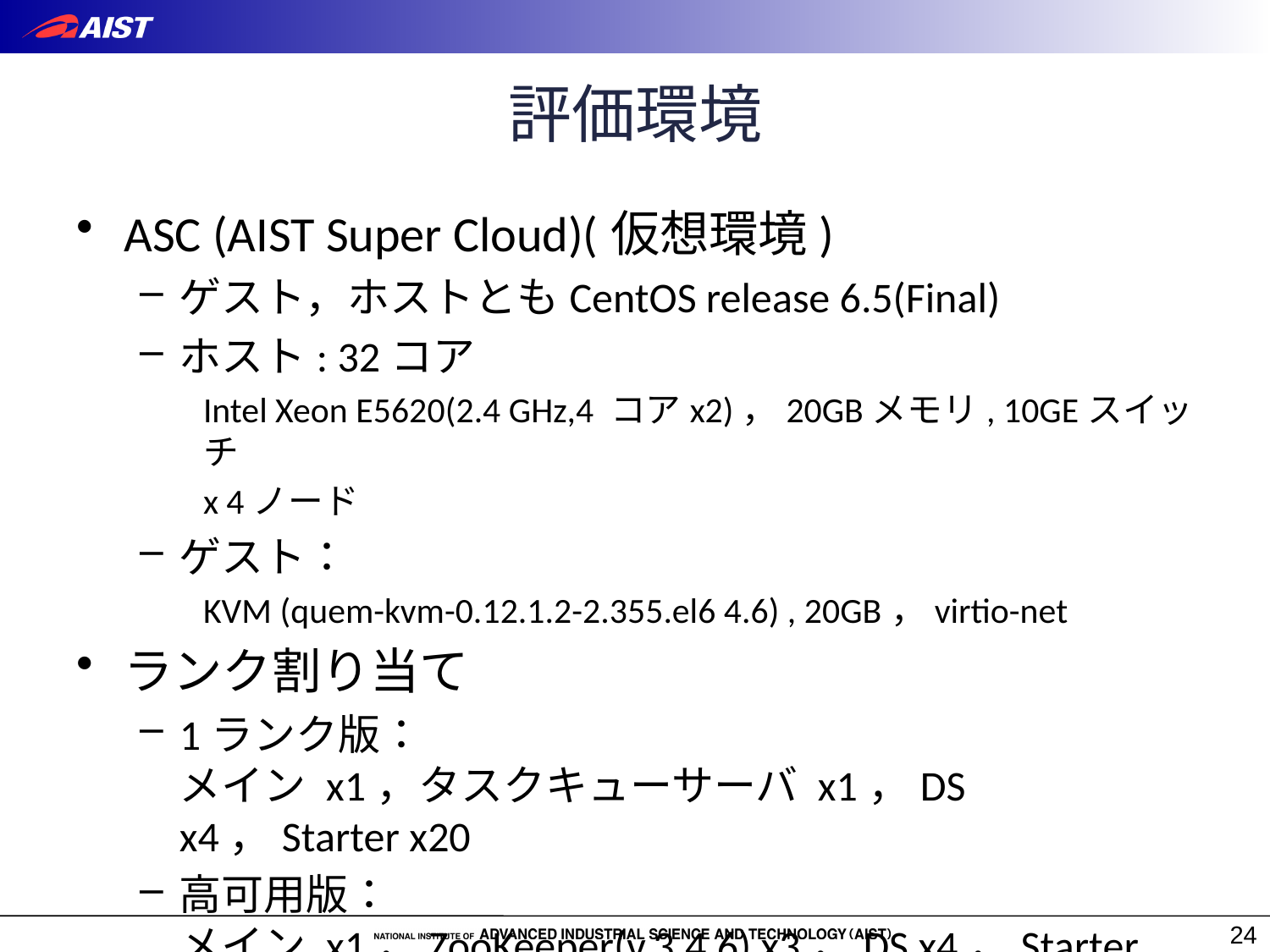

# 評価環境
ASC (AIST Super Cloud)(仮想環境)
ゲスト，ホストともCentOS release 6.5(Final)
ホスト: 32コア
Intel Xeon E5620(2.4 GHz,4 コアx2)，20GBメモリ, 10GEスイッチ
x 4ノード
ゲスト：
KVM (quem-kvm-0.12.1.2-2.355.el6 4.6) , 20GB，virtio-net
ランク割り当て
1ランク版：
メイン x1，タスクキューサーバ x1，DS x4，Starter x20
高可用版：
メイン x1，ZooKeeper(v.3.4.6) x3，DS x4，Starter x20

24